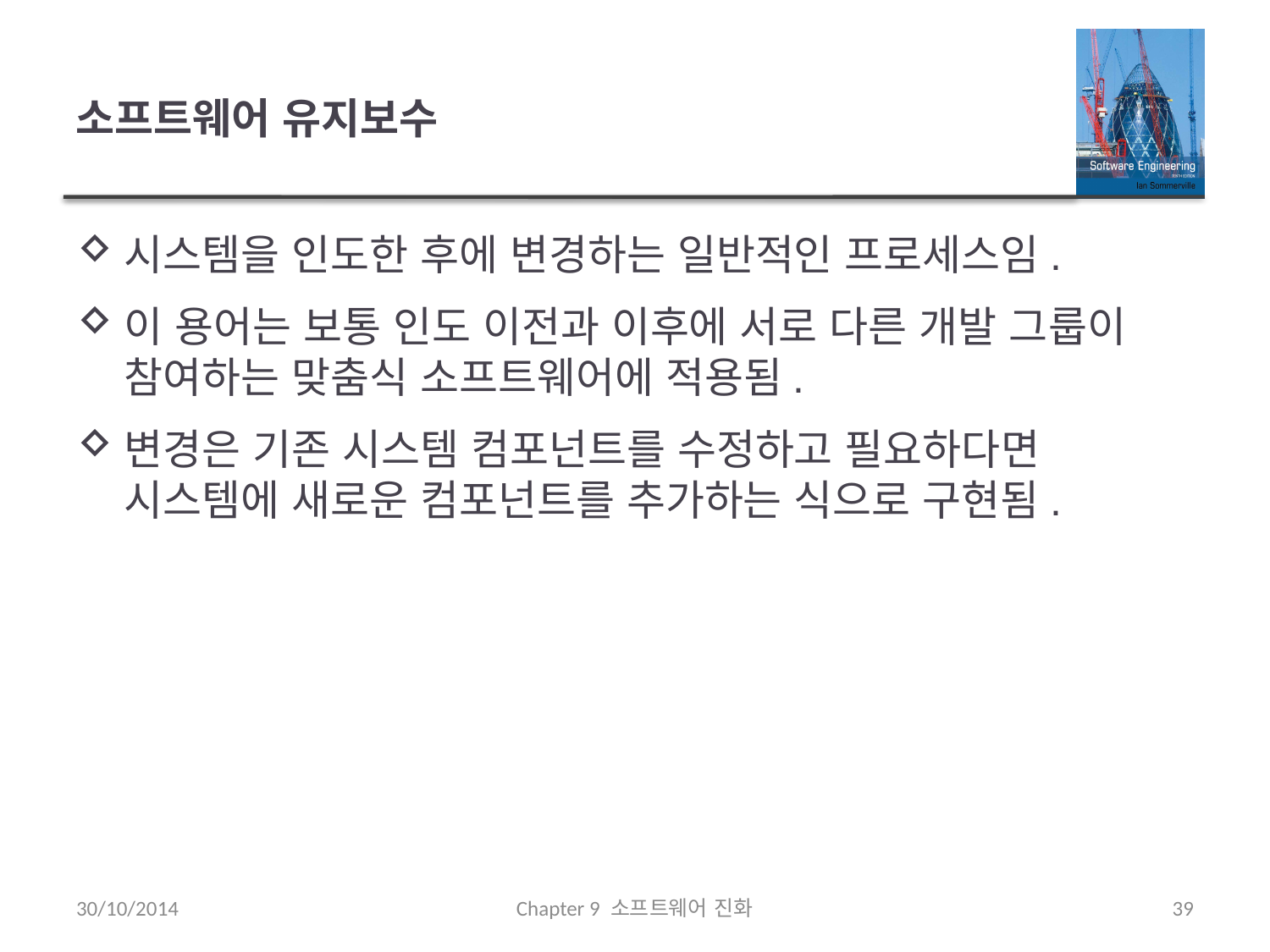

# 소프트웨어 유지보수
시스템을 인도한 후에 변경하는 일반적인 프로세스임.
이 용어는 보통 인도 이전과 이후에 서로 다른 개발 그룹이 참여하는 맞춤식 소프트웨어에 적용됨.
변경은 기존 시스템 컴포넌트를 수정하고 필요하다면 시스템에 새로운 컴포넌트를 추가하는 식으로 구현됨.
30/10/2014
Chapter 9 소프트웨어 진화
39